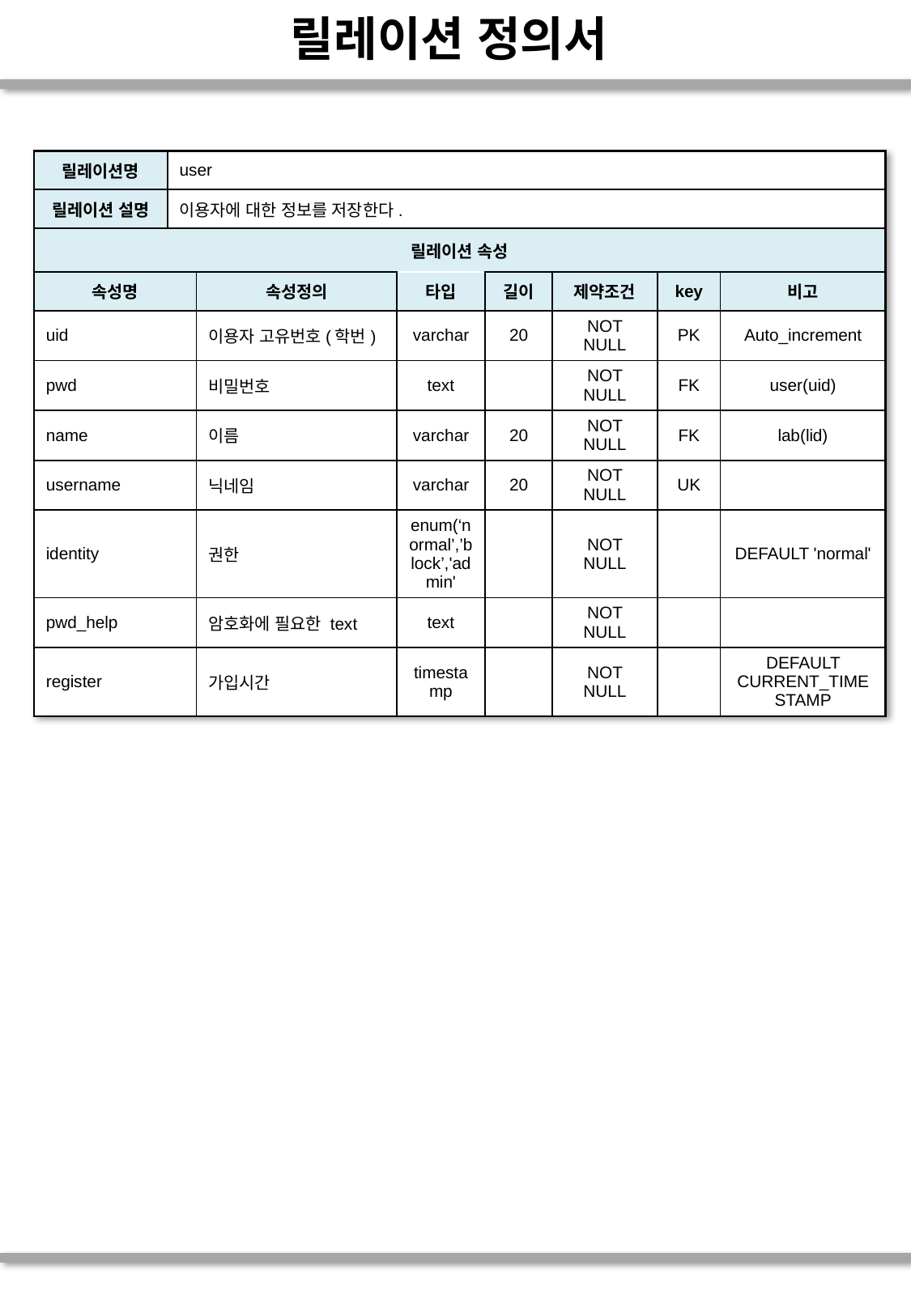

# 릴레이션 정의서
| 릴레이션명 | user |  |  |  |  |  |  |
| --- | --- | --- | --- | --- | --- | --- | --- |
| 릴레이션 설명 | 이용자에 대한 정보를 저장한다. |  |  |  |  |  |  |
| 릴레이션 속성 |  |  |  |  |  |  |  |
| 속성명 | 속성정의 | 속성정의 | 타입 | 길이 | 제약조건 | key | 비고 |
| uid | 연구실평가 고유번호 | 이용자 고유번호(학번) | varchar | 20 | NOT NULL | PK | Auto\_increment |
| pwd | 이용자 고유번호 | 비밀번호 | text |  | NOT NULL | FK | user(uid) |
| name | 연구실 고유번호 | 이름 | varchar | 20 | NOT NULL | FK | lab(lid) |
| username | 연구실평가 내용 | 닉네임 | varchar | 20 | NOT NULL | UK |  |
| identity | 이용자 고유번호 | 권한 | enum(‘normal’,’block’,'admin' |  | NOT NULL |  | DEFAULT 'normal' |
| pwd\_help | 연구실 고유번호 | 암호화에 필요한 text | text |  | NOT NULL |  |  |
| register | 연구실평가 내용 | 가입시간 | timestamp |  | NOT NULL |  | DEFAULT CURRENT\_TIMESTAMP |